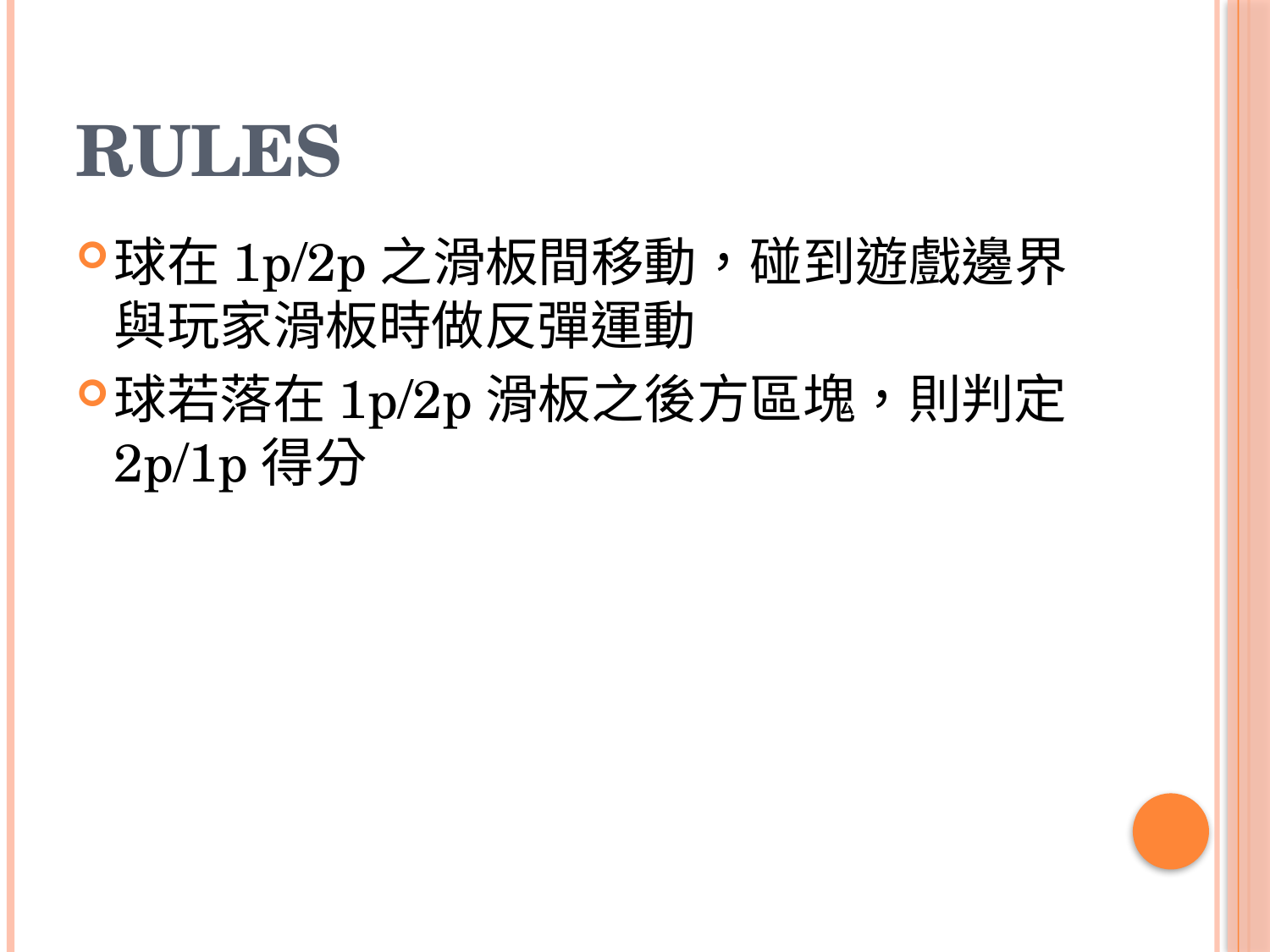

# Rules
球在1p/2p之滑板間移動，碰到遊戲邊界與玩家滑板時做反彈運動
球若落在1p/2p滑板之後方區塊，則判定2p/1p得分